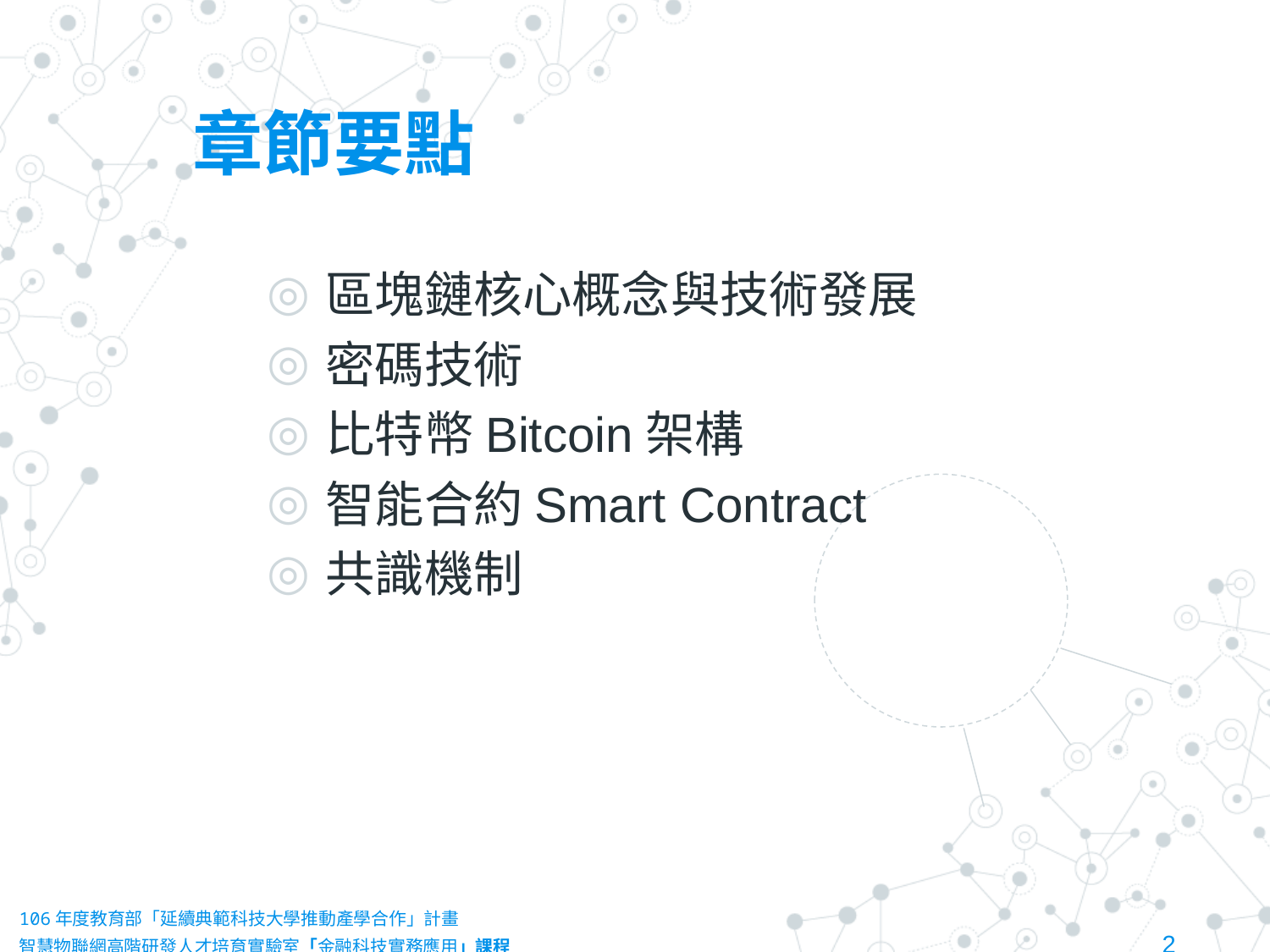

章節要點
區塊鏈核心概念與技術發展
密碼技術
比特幣Bitcoin架構
智能合約Smart Contract
共識機制

106年度教育部「延續典範科技大學推動產學合作」計畫
智慧物聯網高階研發人才培育實驗室「金融科技實務應用」課程						2